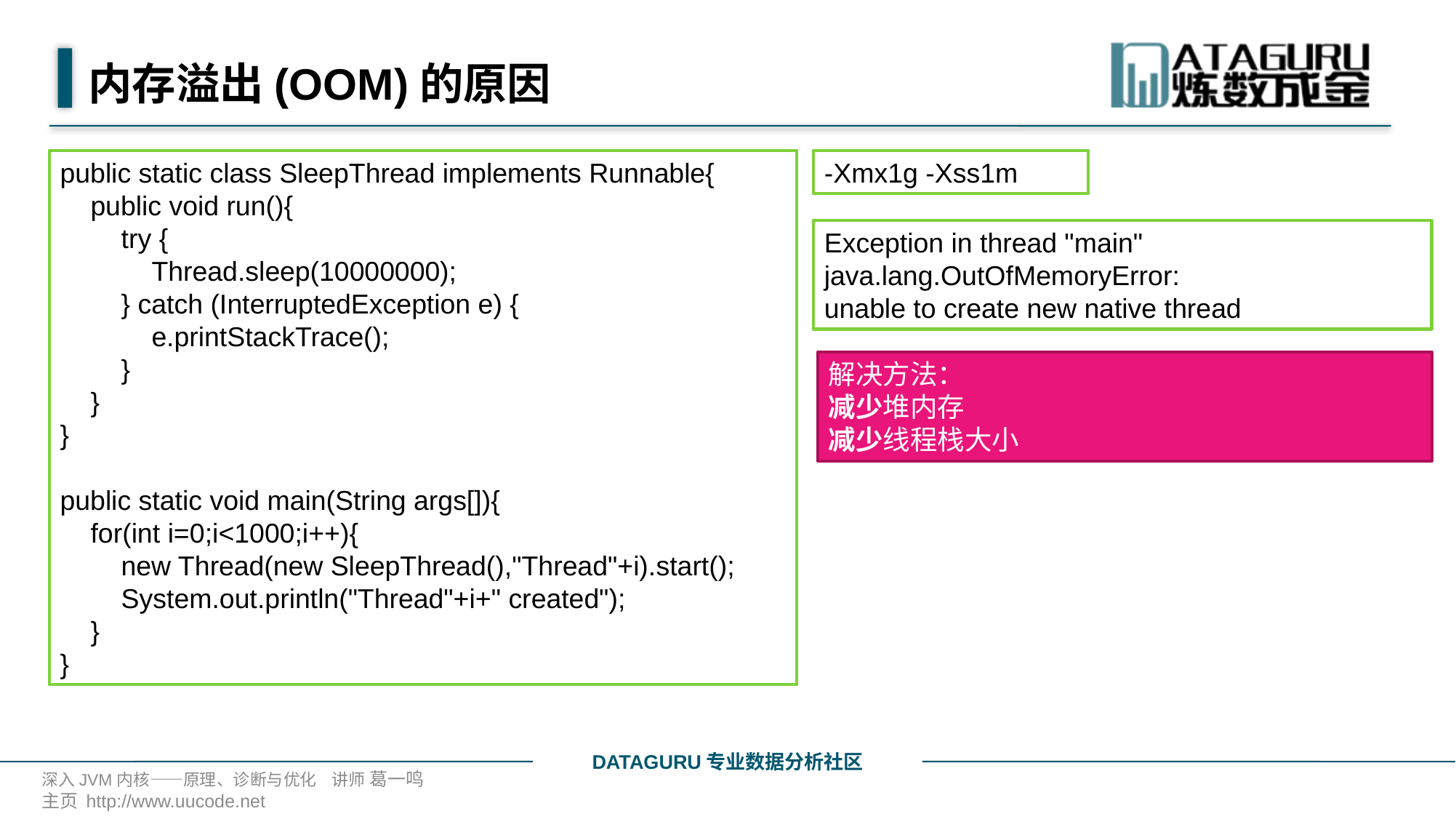

# 内存溢出(OOM)的原因
public static class SleepThread implements Runnable{
    public void run(){
        try {
            Thread.sleep(10000000);
        } catch (InterruptedException e) {
            e.printStackTrace();
        }
    }
}

public static void main(String args[]){
    for(int i=0;i<1000;i++){
        new Thread(new SleepThread(),"Thread"+i).start();
        System.out.println("Thread"+i+" created");
    }
}
-Xmx1g -Xss1m
Exception in thread "main" java.lang.OutOfMemoryError:
unable to create new native thread
解决方法：
减少堆内存
减少线程栈大小